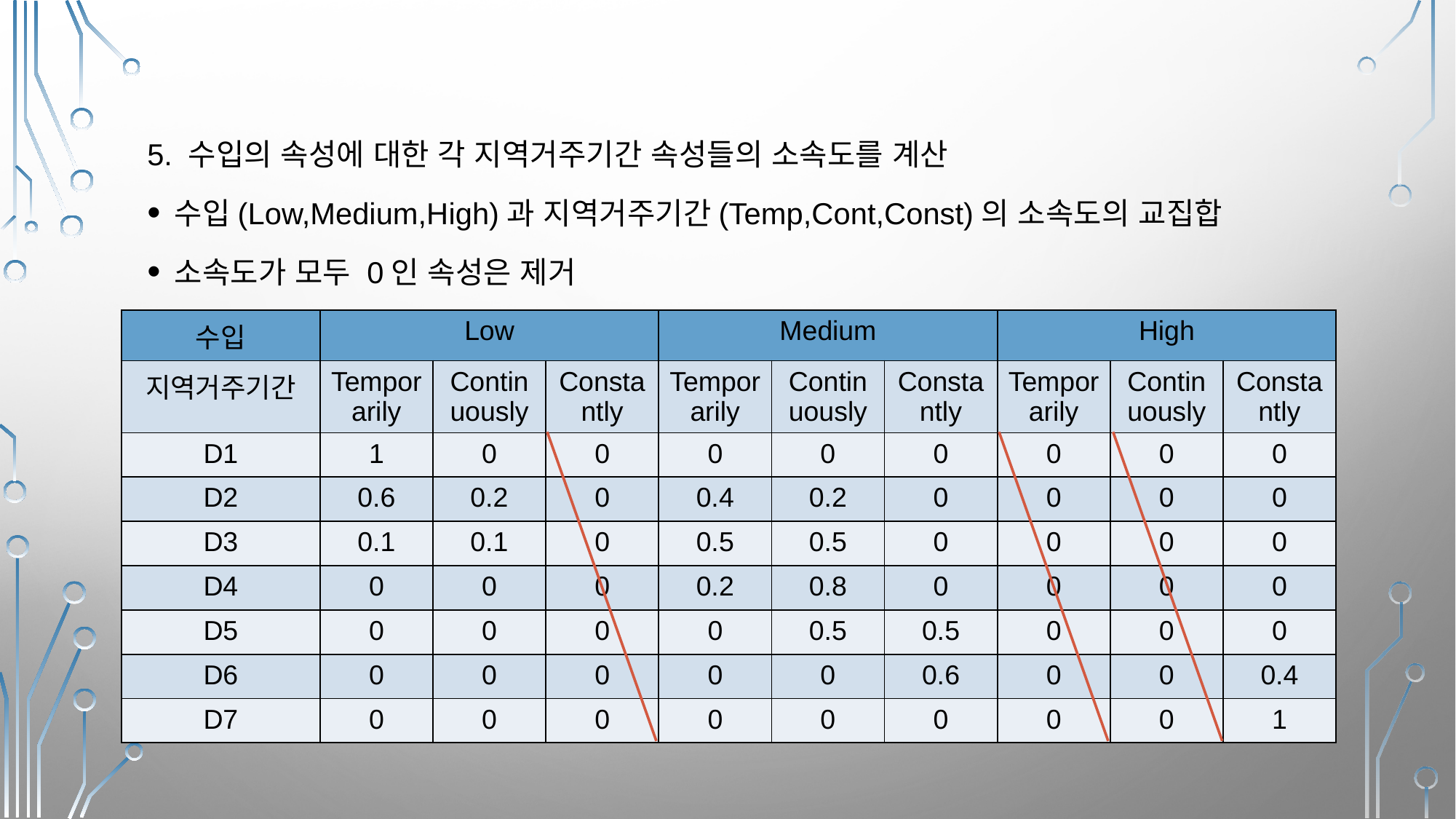

5. 수입의 속성에 대한 각 지역거주기간 속성들의 소속도를 계산
수입(Low,Medium,High)과 지역거주기간(Temp,Cont,Const)의 소속도의 교집합
소속도가 모두 0인 속성은 제거
| 수입 | Low |  |  | Medium |  |  | High |  |  |
| --- | --- | --- | --- | --- | --- | --- | --- | --- | --- |
| 지역거주기간 | Temporarily | Continuously | Constantly | Temporarily | Continuously | Constantly | Temporarily | Continuously | Constantly |
| D1 | 1 | 0 | 0 | 0 | 0 | 0 | 0 | 0 | 0 |
| D2 | 0.6 | 0.2 | 0 | 0.4 | 0.2 | 0 | 0 | 0 | 0 |
| D3 | 0.1 | 0.1 | 0 | 0.5 | 0.5 | 0 | 0 | 0 | 0 |
| D4 | 0 | 0 | 0 | 0.2 | 0.8 | 0 | 0 | 0 | 0 |
| D5 | 0 | 0 | 0 | 0 | 0.5 | 0.5 | 0 | 0 | 0 |
| D6 | 0 | 0 | 0 | 0 | 0 | 0.6 | 0 | 0 | 0.4 |
| D7 | 0 | 0 | 0 | 0 | 0 | 0 | 0 | 0 | 1 |